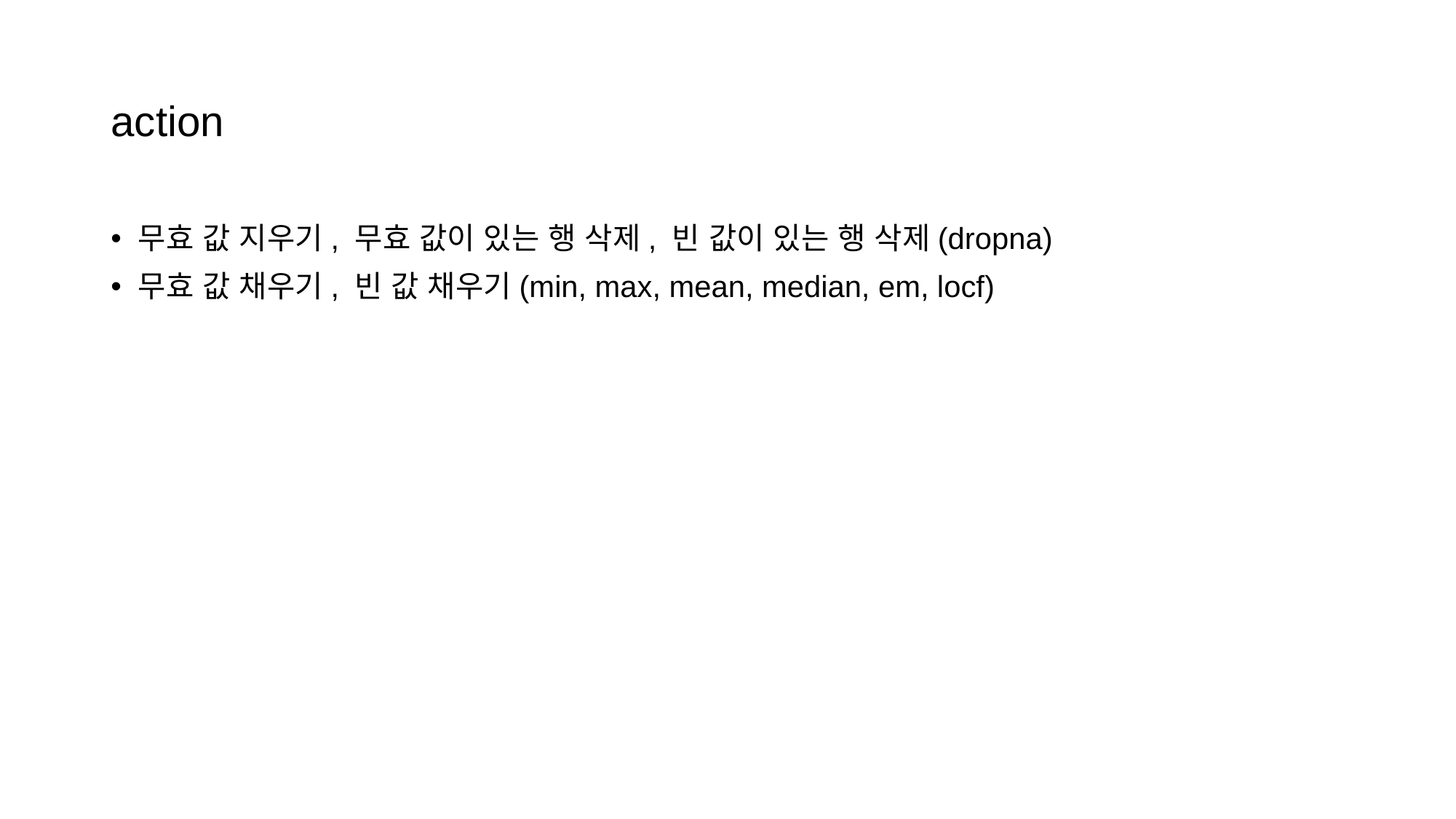

# action
무효 값 지우기, 무효 값이 있는 행 삭제, 빈 값이 있는 행 삭제(dropna)
무효 값 채우기, 빈 값 채우기(min, max, mean, median, em, locf)